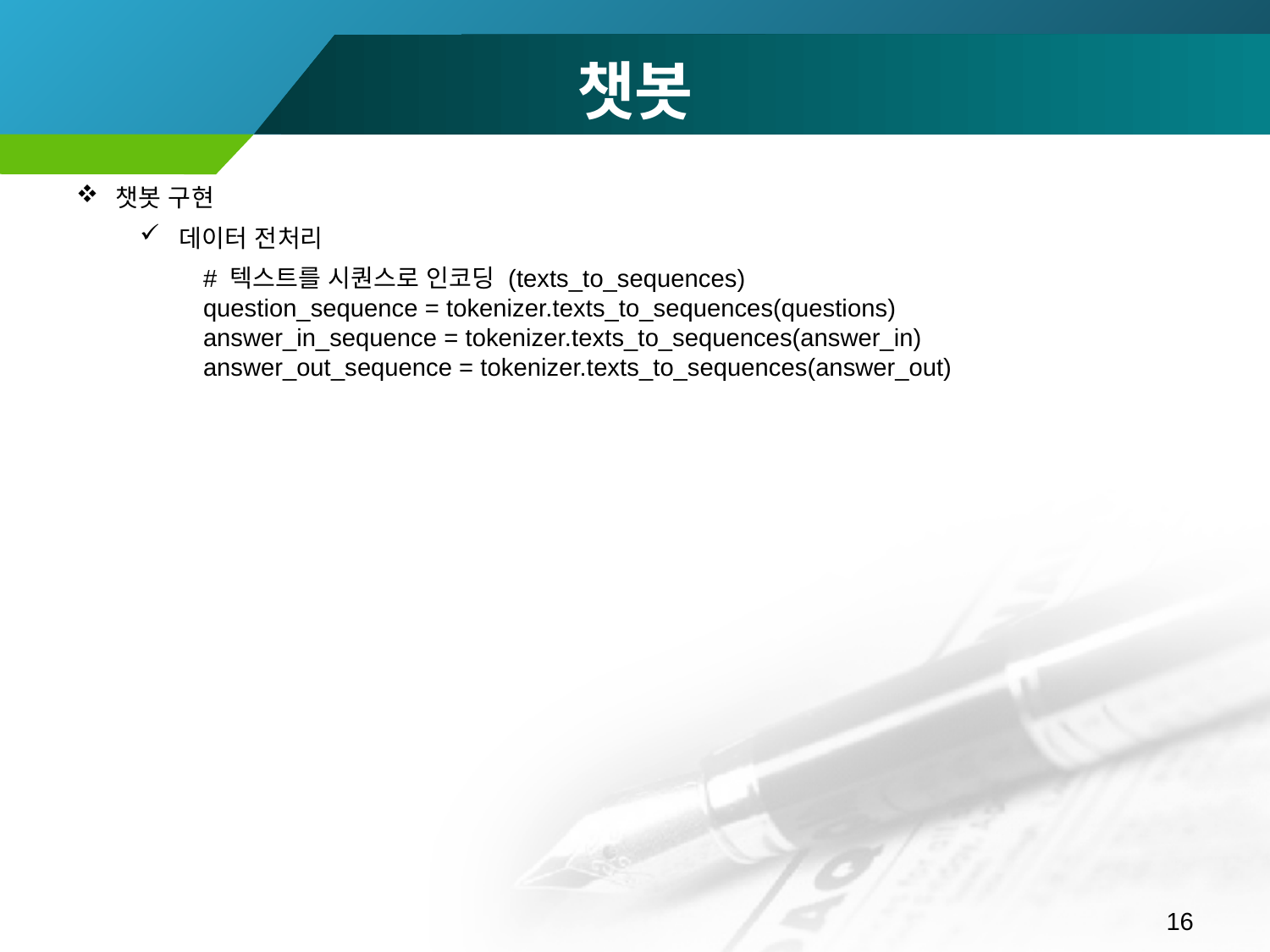

챗봇
챗봇 구현
데이터 전처리
# 텍스트를 시퀀스로 인코딩 (texts_to_sequences)
question_sequence = tokenizer.texts_to_sequences(questions)
answer_in_sequence = tokenizer.texts_to_sequences(answer_in)
answer_out_sequence = tokenizer.texts_to_sequences(answer_out)
16